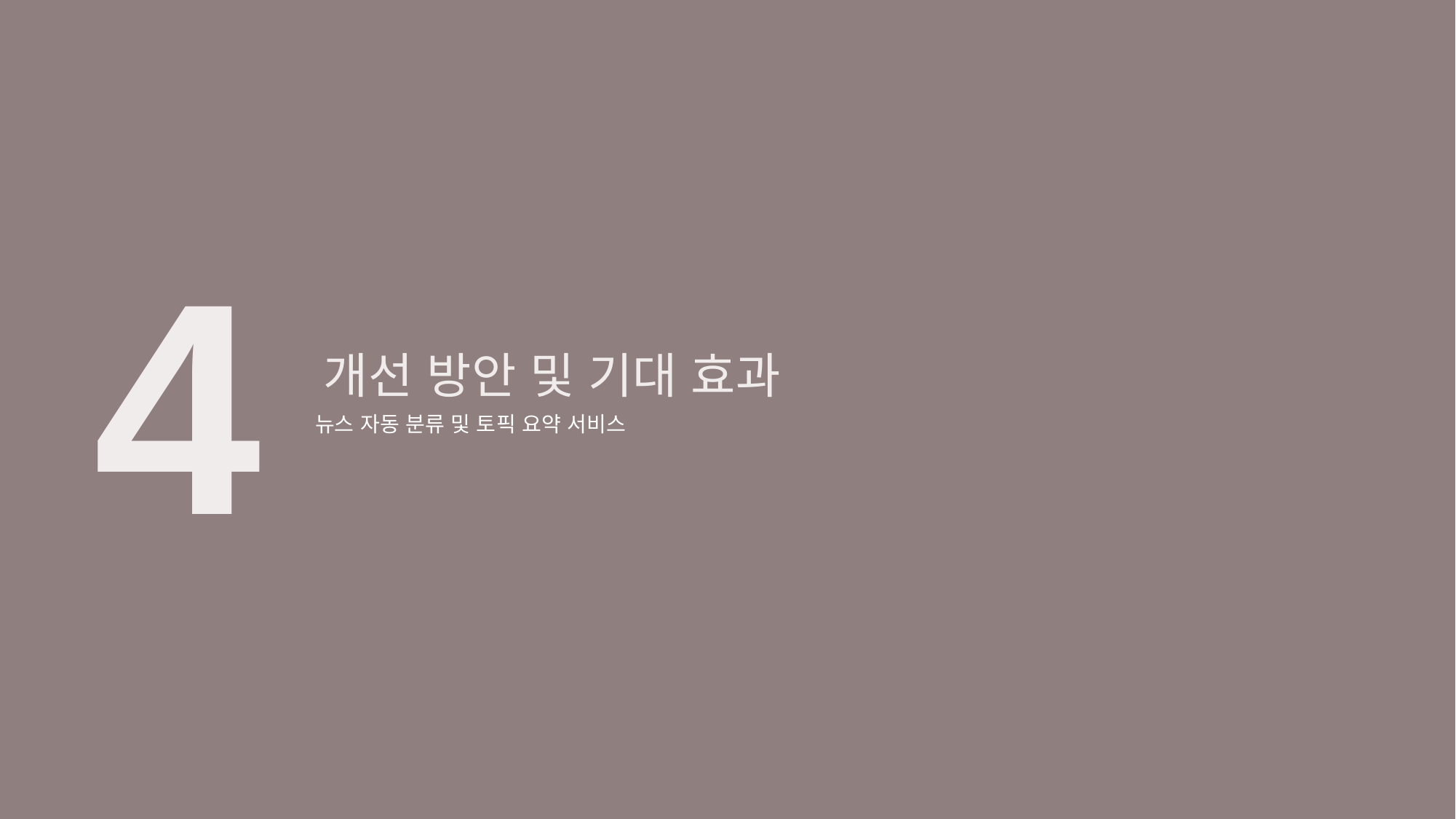

4
개선 방안 및 기대 효과
뉴스 자동 분류 및 토픽 요약 서비스